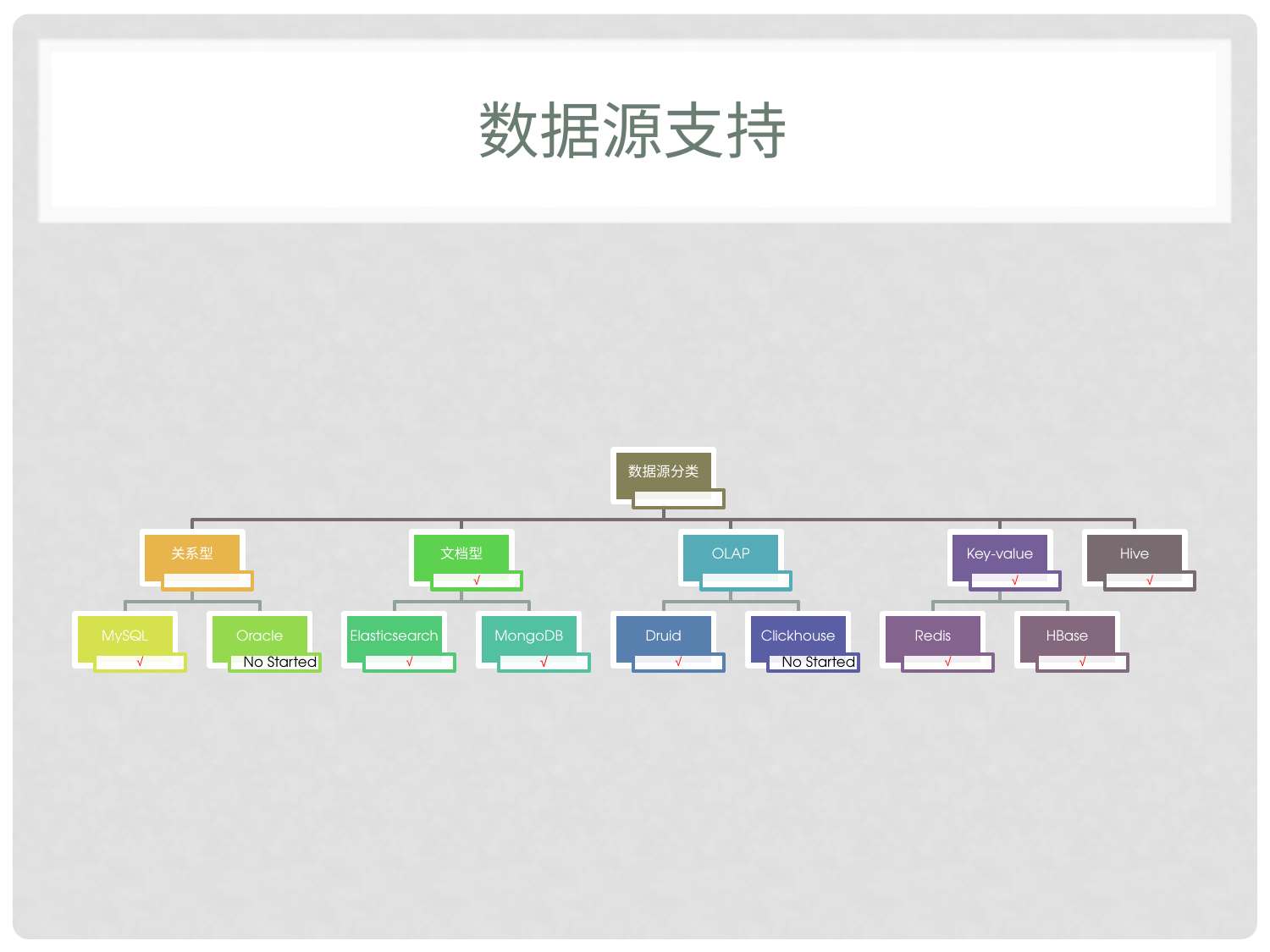

# 数据源支持
数据源分类

关系型

MySQL
√
Oracle
No Started
文档型
√
Elasticsearch
√
MongoDB
√
OLAP

Druid
√
Clickhouse
No Started
Key-value
√
Redis
√
HBase
√
Hive
√